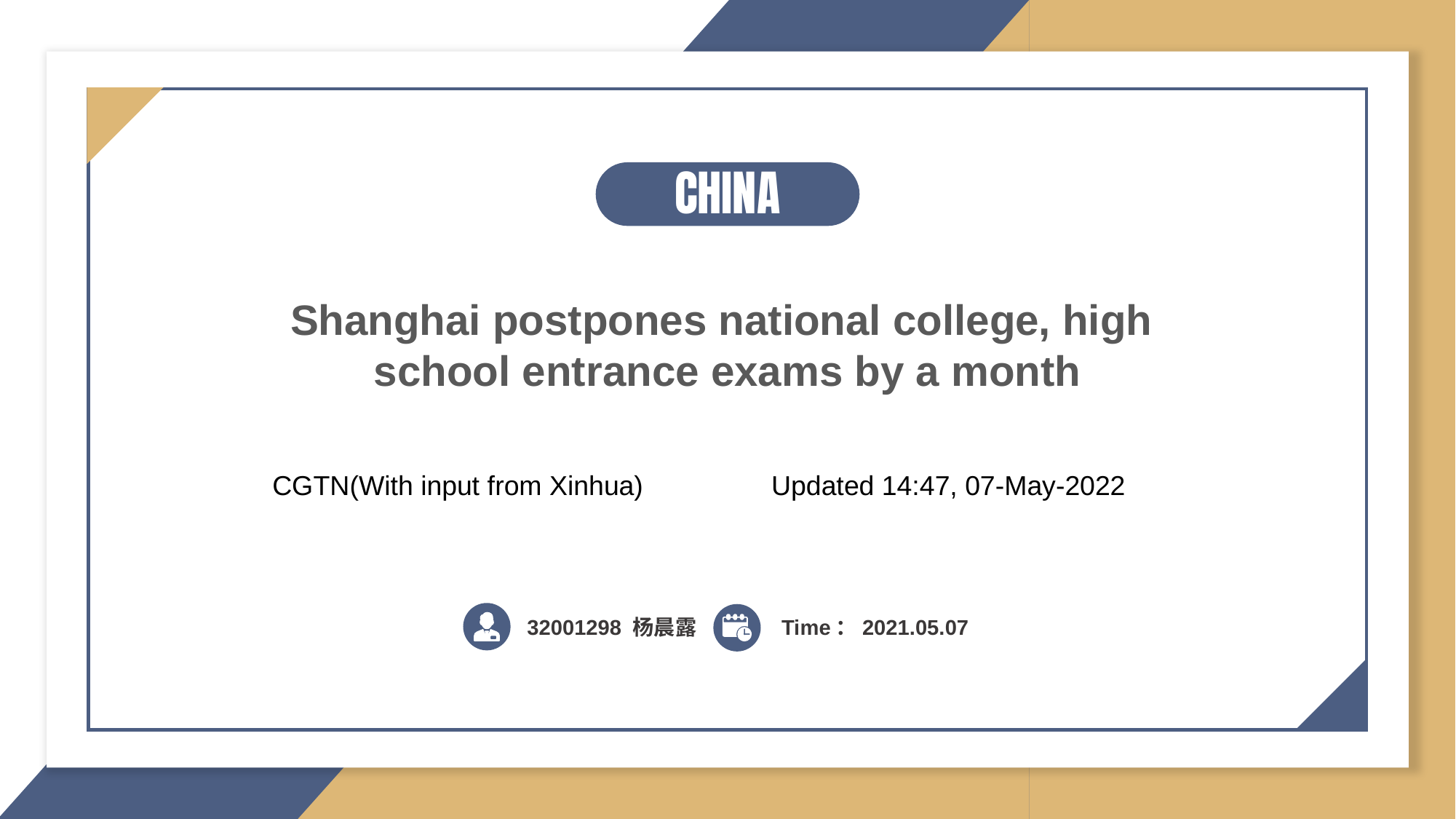

CHINA
Shanghai postpones national college, high
school entrance exams by a month
CGTN(With input from Xinhua)
Updated 14:47, 07-May-2022

32001298 杨晨露
Time：2021.05.07